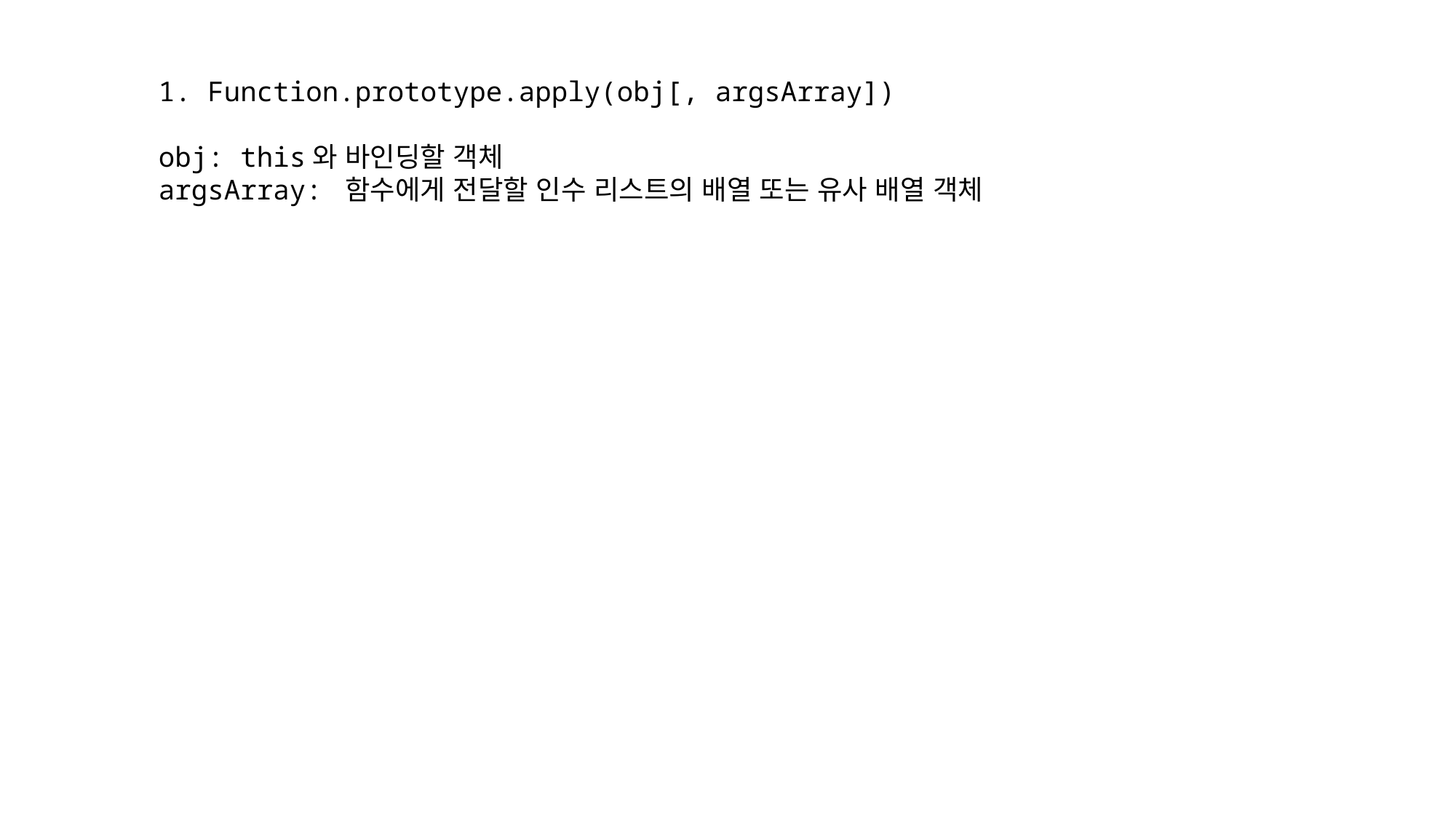

1. Function.prototype.apply(obj[, argsArray])

obj: this와 바인딩할 객체
argsArray: 함수에게 전달할 인수 리스트의 배열 또는 유사 배열 객체